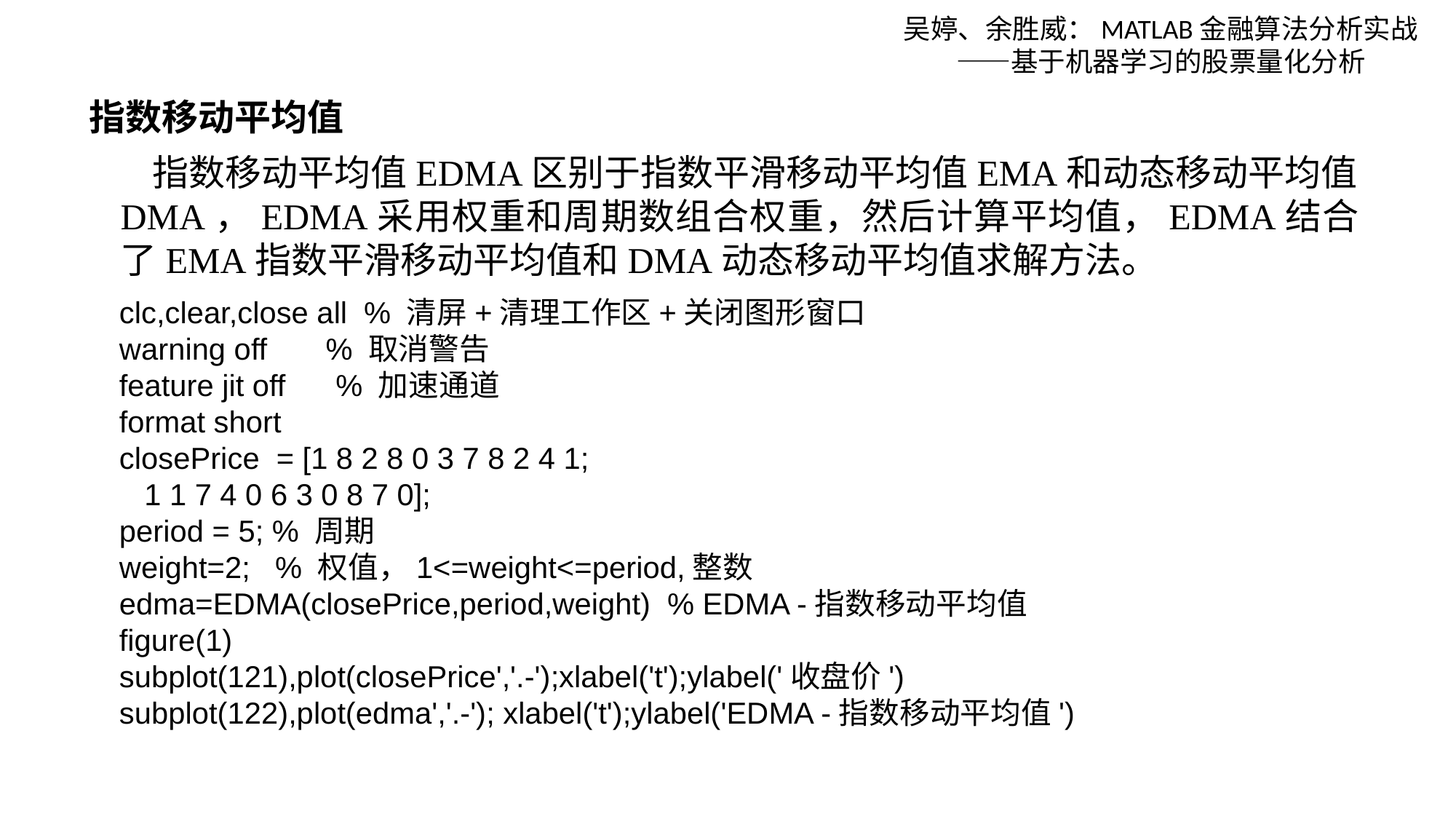

吴婷、余胜威：MATLAB金融算法分析实战——基于机器学习的股票量化分析
指数移动平均值
指数移动平均值EDMA区别于指数平滑移动平均值EMA和动态移动平均值DMA，EDMA采用权重和周期数组合权重，然后计算平均值，EDMA结合了EMA指数平滑移动平均值和DMA动态移动平均值求解方法。
clc,clear,close all  % 清屏+清理工作区+关闭图形窗口
warning off       % 取消警告
feature jit off      % 加速通道
format short
closePrice  = [1 8 2 8 0 3 7 8 2 4 1;
   1 1 7 4 0 6 3 0 8 7 0];
period = 5; % 周期
weight=2;   % 权值，1<=weight<=period,整数
edma=EDMA(closePrice,period,weight)  % EDMA -指数移动平均值
figure(1)
subplot(121),plot(closePrice','.-');xlabel('t');ylabel('收盘价')
subplot(122),plot(edma','.-'); xlabel('t');ylabel('EDMA -指数移动平均值')